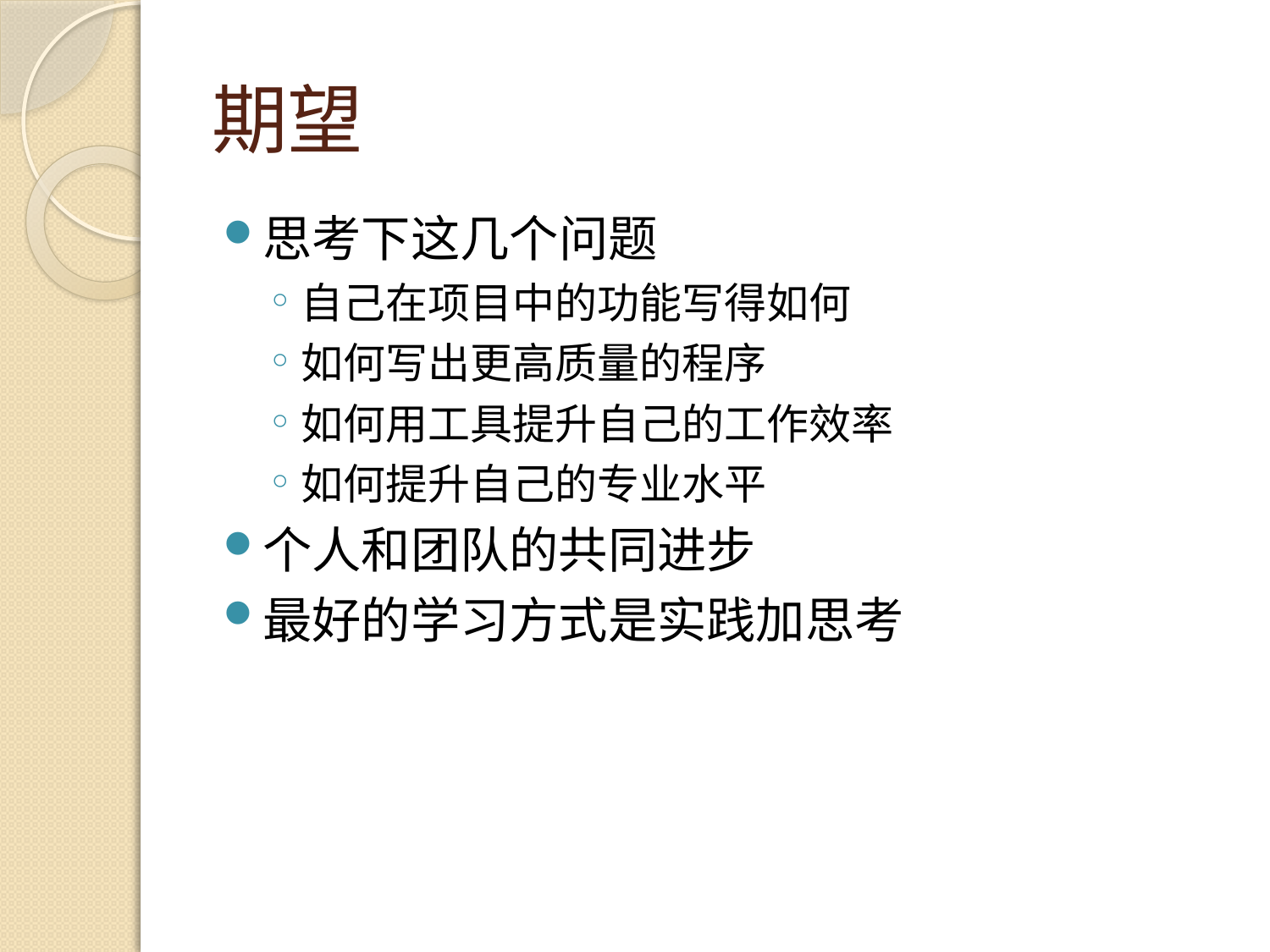

# 期望
思考下这几个问题
自己在项目中的功能写得如何
如何写出更高质量的程序
如何用工具提升自己的工作效率
如何提升自己的专业水平
个人和团队的共同进步
最好的学习方式是实践加思考